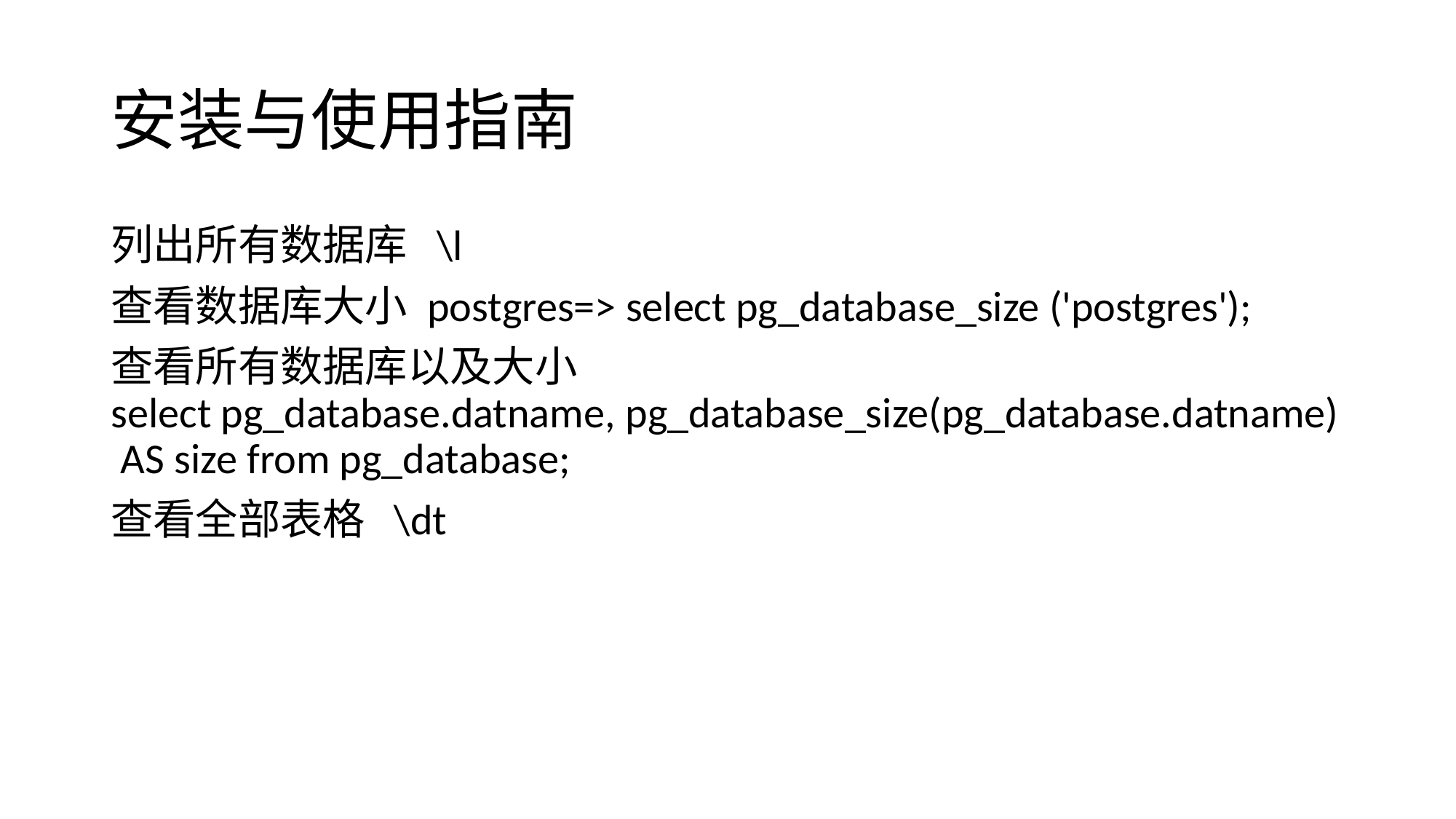

# 安装与使用指南
列出所有数据库  \l
查看数据库大小 postgres=> select pg_database_size ('postgres');
查看所有数据库以及大小select pg_database.datname, pg_database_size(pg_database.datname) AS size from pg_database;
查看全部表格  \dt